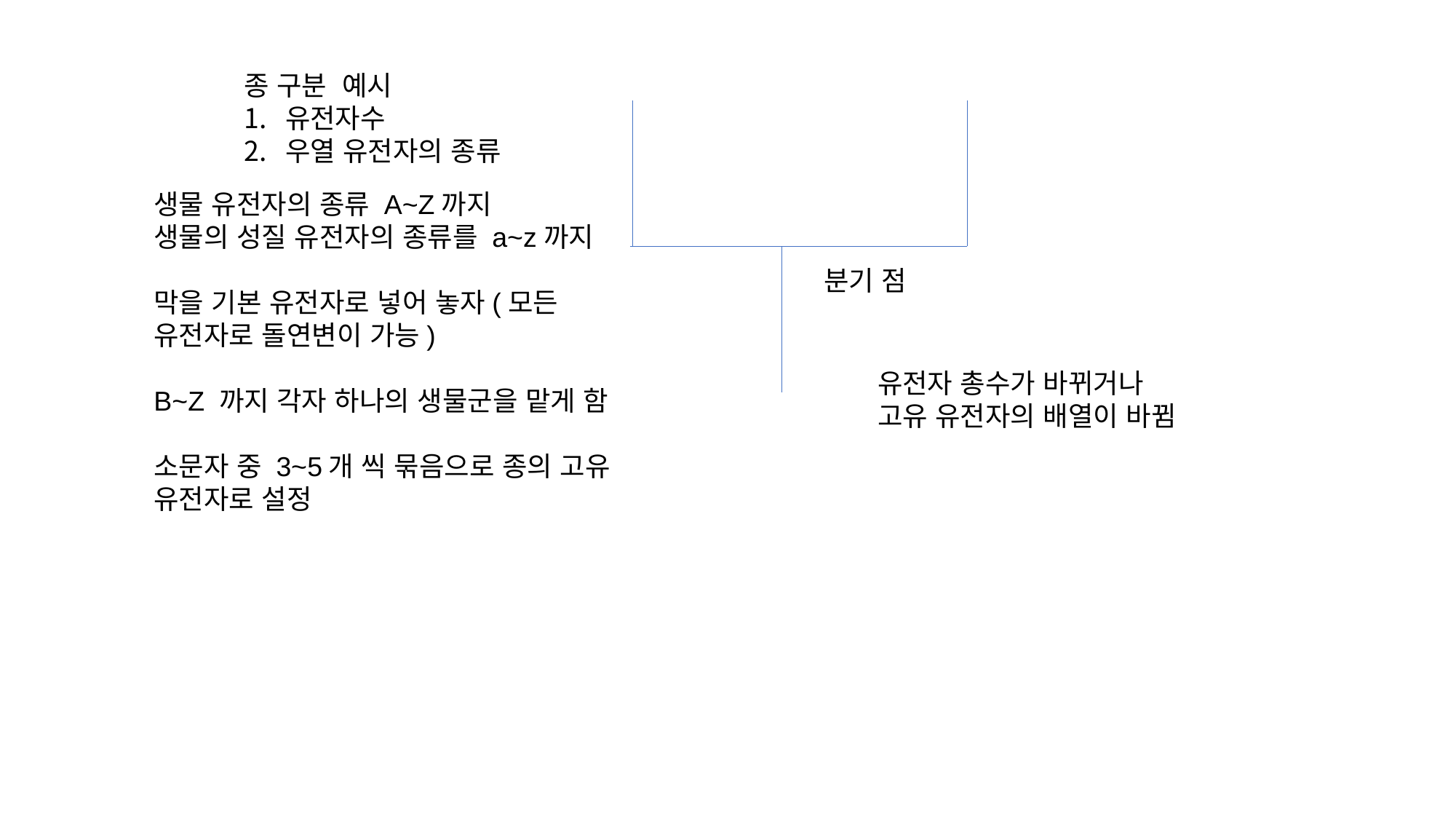

종 구분  예시
유전자수
우열 유전자의 종류

생물 유전자의 종류 A~Z까지
생물의 성질 유전자의 종류를 a~z까지

막을 기본 유전자로 넣어 놓자(모든 유전자로 돌연변이 가능)

B~Z 까지 각자 하나의 생물군을 맡게 함

소문자 중 3~5개 씩 묶음으로 종의 고유 유전자로 설정

분기 점
유전자 총수가 바뀌거나
고유 유전자의 배열이 바뀜